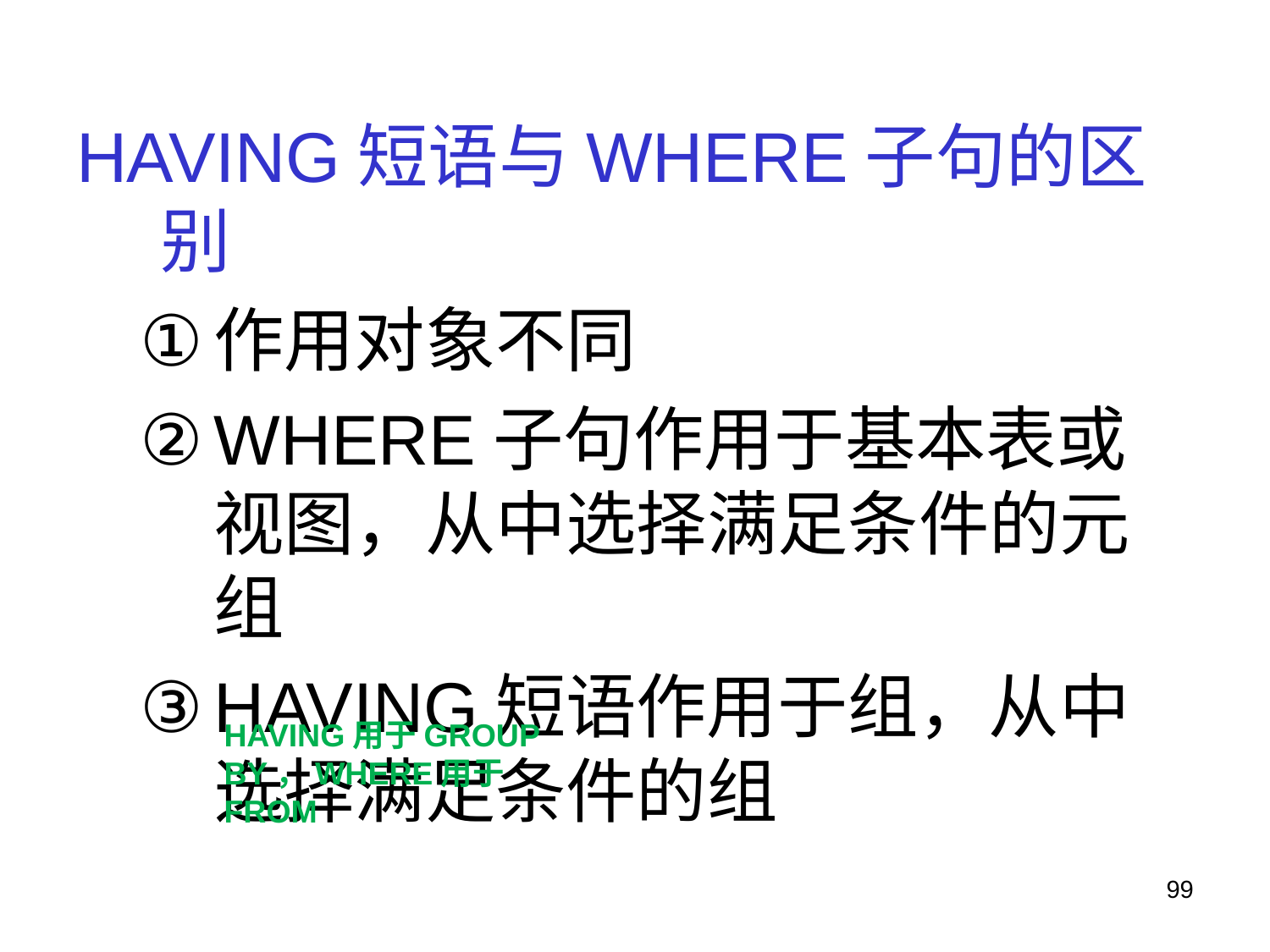

HAVING短语与WHERE子句的区别
作用对象不同
WHERE子句作用于基本表或视图，从中选择满足条件的元组
HAVING短语作用于组，从中选择满足条件的组
HAVING用于GROUP BY，WHERE用于FROM
99